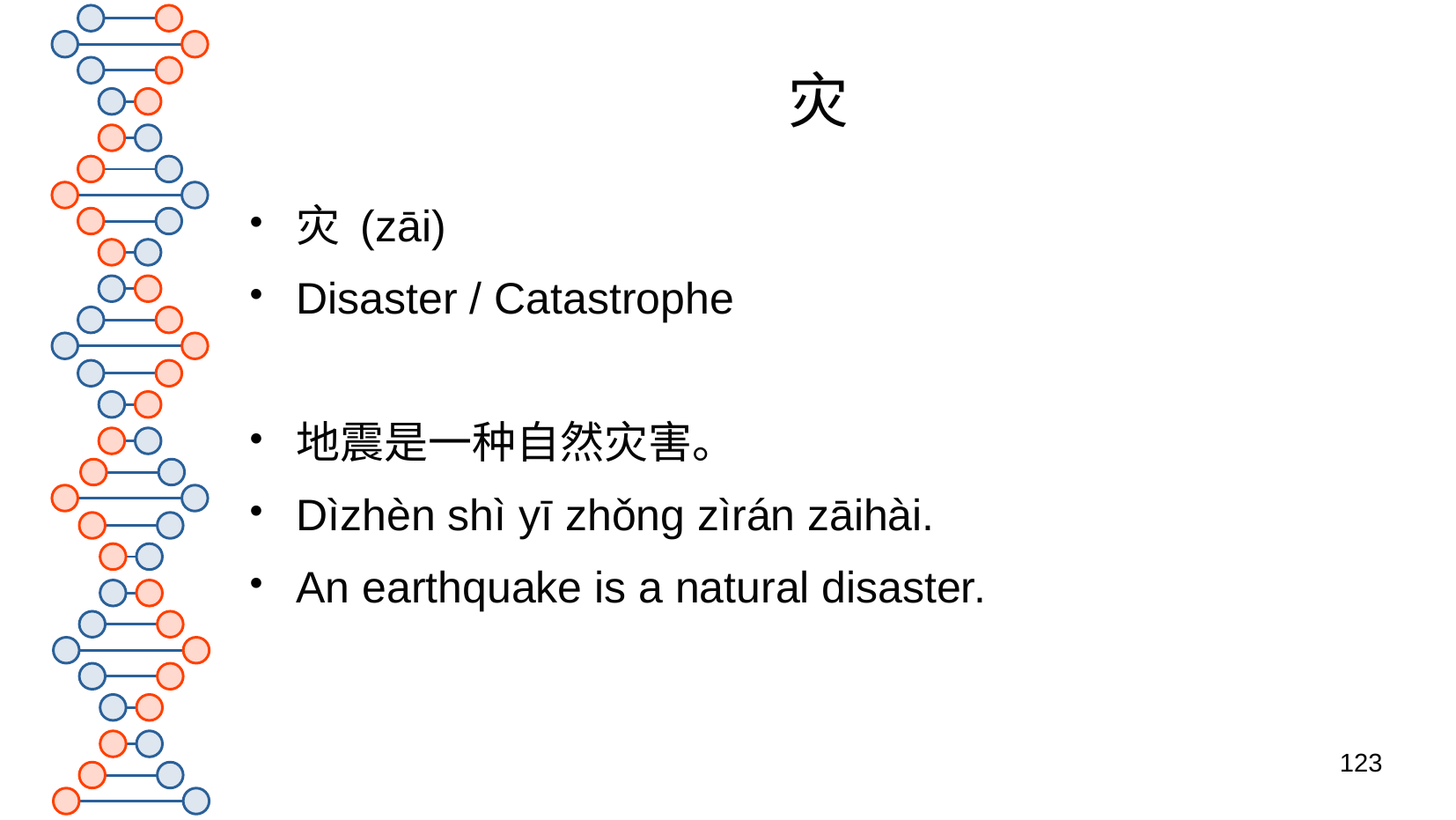

# 灾
灾 (zāi)
Disaster / Catastrophe

地震是一种自然灾害。
Dìzhèn shì yī zhǒng zìrán zāihài.
An earthquake is a natural disaster.
123